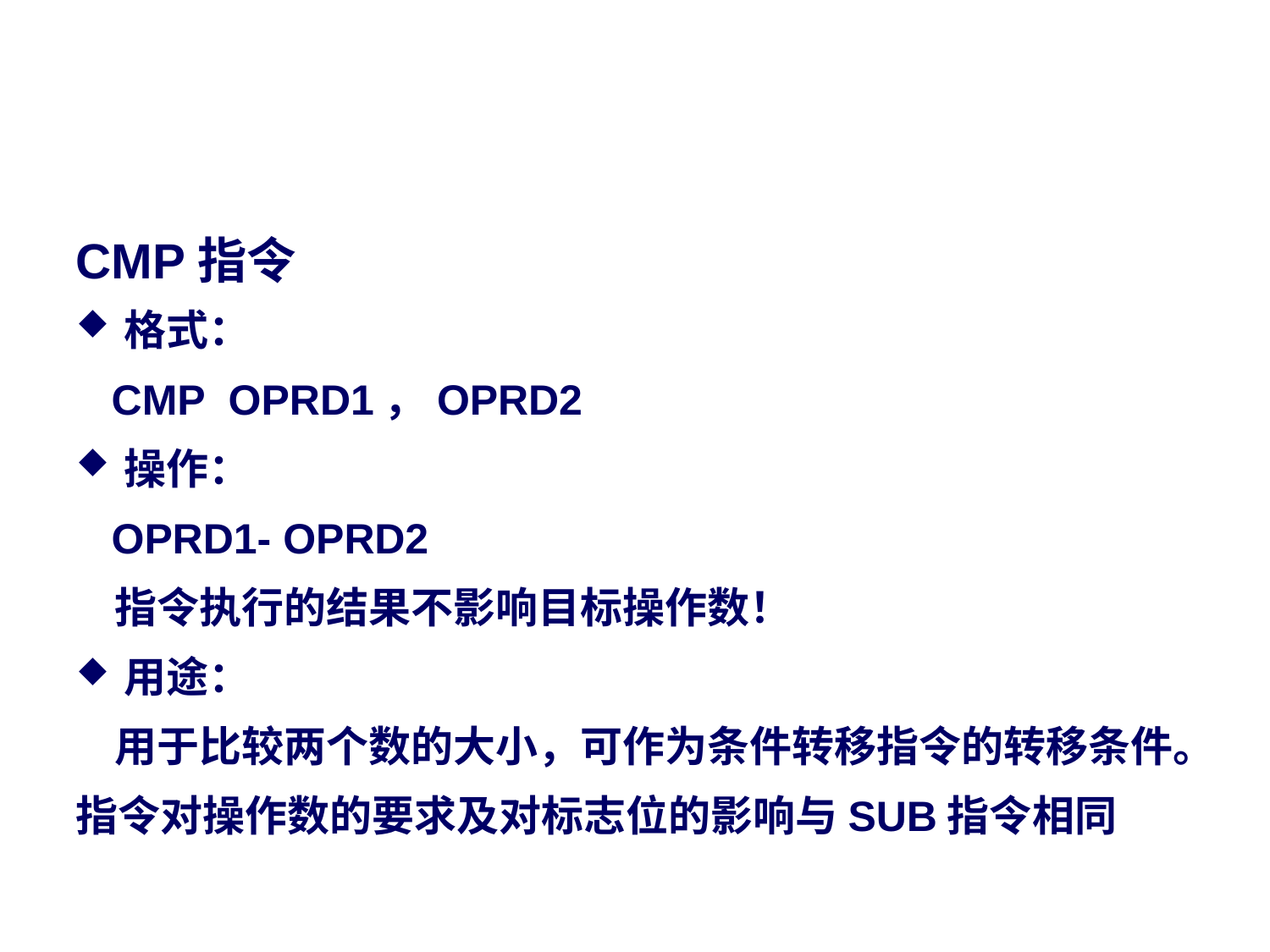

#
CMP指令
格式：
   CMP  OPRD1，OPRD2
操作：
   OPRD1- OPRD2
   指令执行的结果不影响目标操作数！
用途：
   用于比较两个数的大小，可作为条件转移指令的转移条件。
指令对操作数的要求及对标志位的影响与SUB指令相同